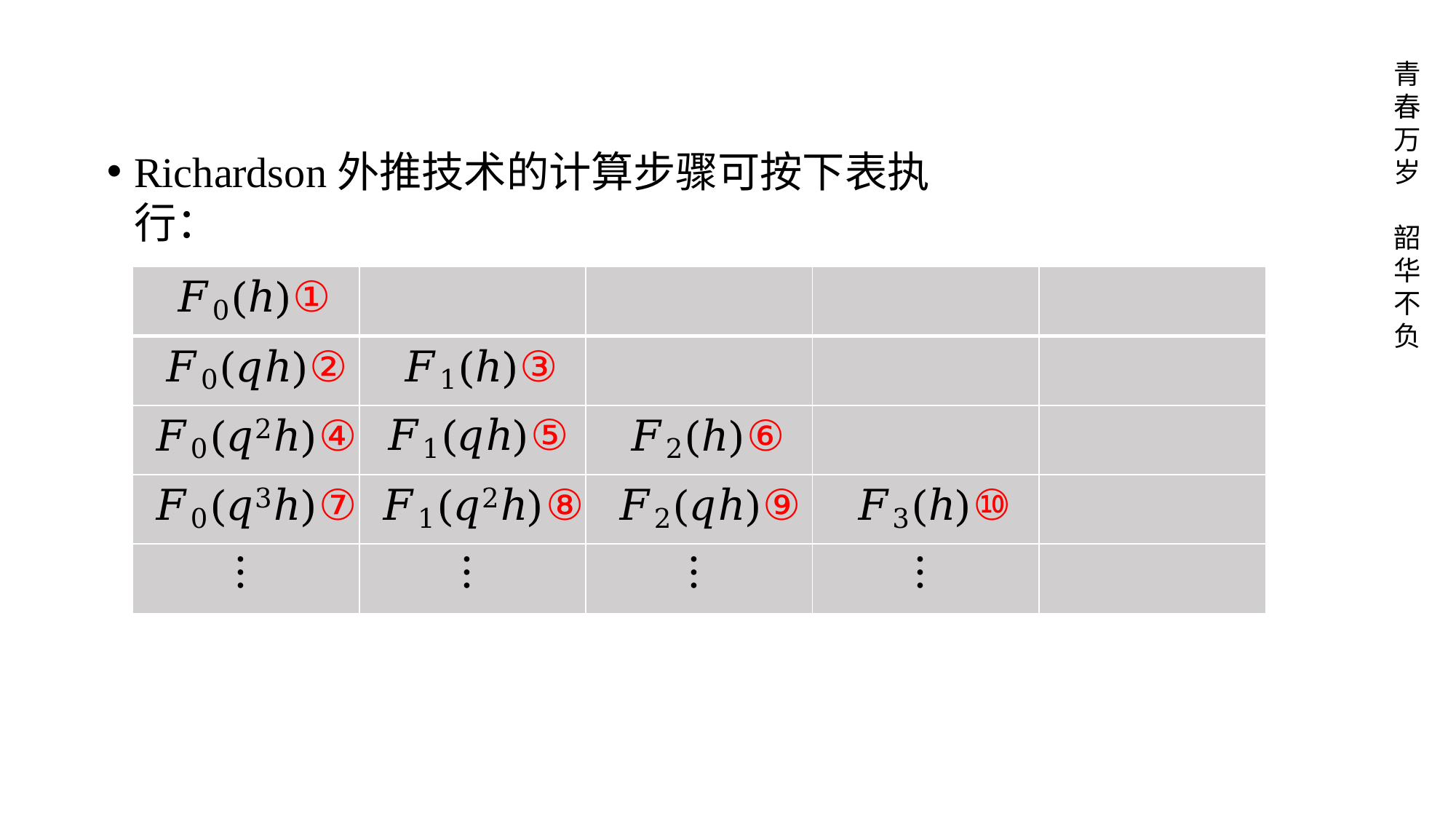

青 春 万 岁
Richardson外推技术的计算步骤可按下表执行：
韶 华 不 负
| 𝐹0(ℎ)① |  |  |  |  |
| --- | --- | --- | --- | --- |
| 𝐹0(𝑞ℎ)② | 𝐹1(ℎ)③ |  |  |  |
| 𝐹0(𝑞2ℎ)④ | 𝐹1(𝑞ℎ)⑤ | 𝐹2(ℎ)⑥ |  |  |
| 𝐹0(𝑞3ℎ)⑦ | 𝐹1(𝑞2ℎ)⑧ | 𝐹2(𝑞ℎ)⑨ | 𝐹3(ℎ)⑩ |  |
| ⋮ | ⋮ | ⋮ | ⋮ |  |